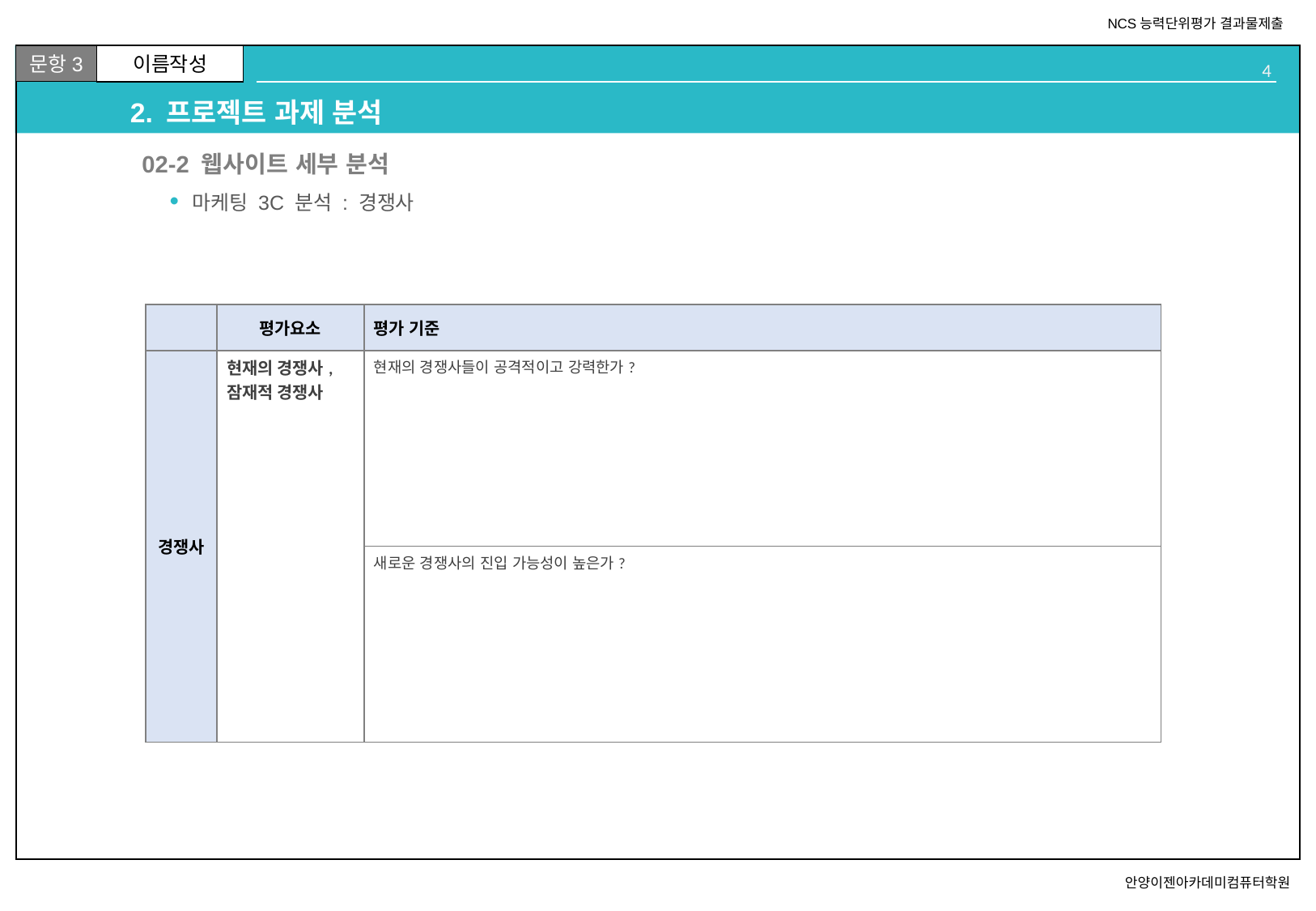

# 2. 프로젝트 과제 분석
02
02-2 웹사이트 세부 분석
마케팅 3C 분석 : 경쟁사

|  | 평가요소 | 평가 기준 |
| --- | --- | --- |
| 경쟁사 | 현재의 경쟁사, 잠재적 경쟁사 | 현재의 경쟁사들이 공격적이고 강력한가? |
|  |  | 새로운 경쟁사의 진입 가능성이 높은가? |